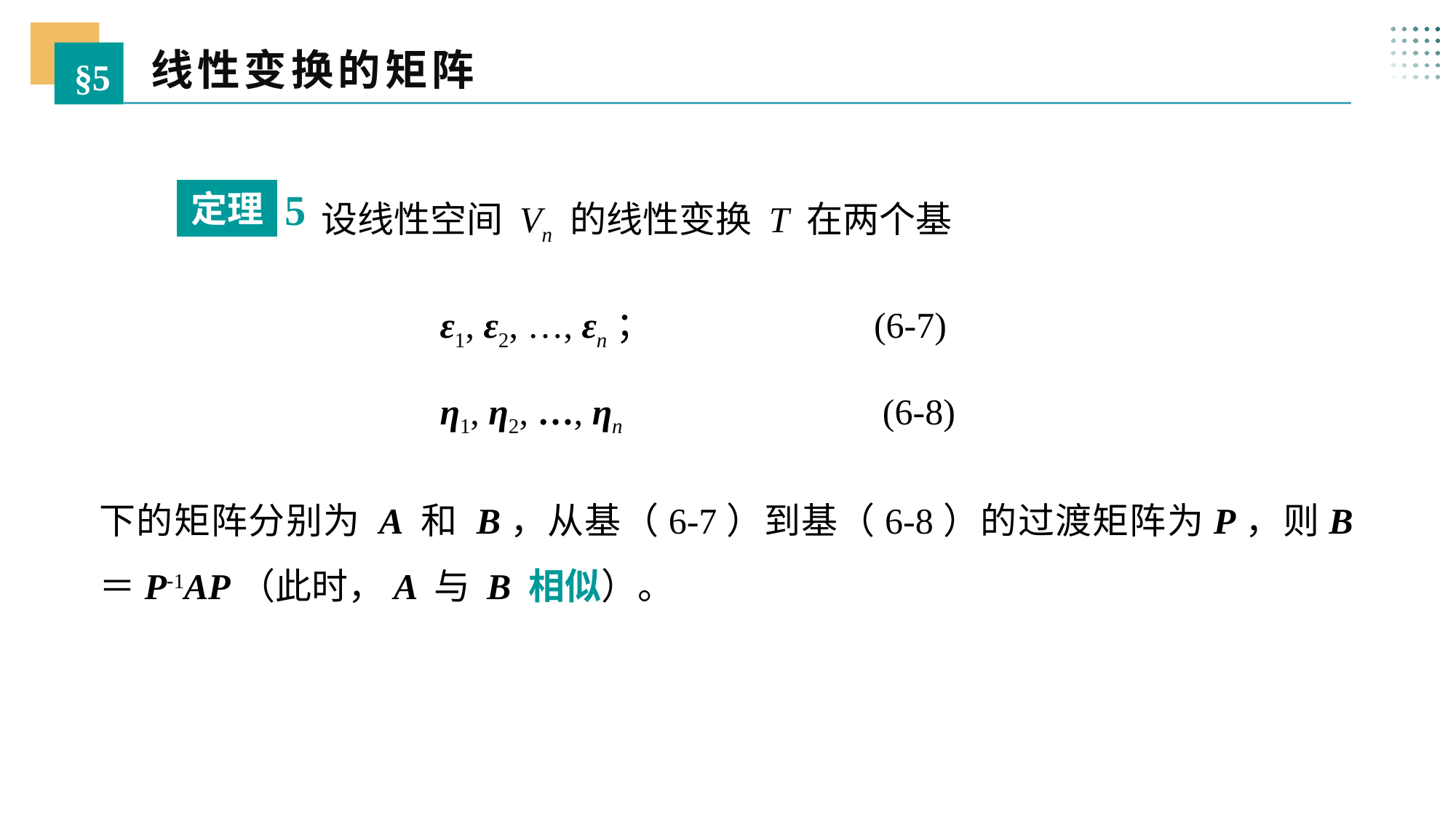

线性变换的矩阵
§5
                          设线性空间 Vn 的线性变换 T 在两个基
5

定理
ε1, ε2, …, εn；                          (6-7)
η1, η2, …, ηn                             (6-8)
下的矩阵分别为 A 和 B，从基（6-7）到基（6-8）的过渡矩阵为P，则B＝P-1AP（此时，A 与 B 相似）。